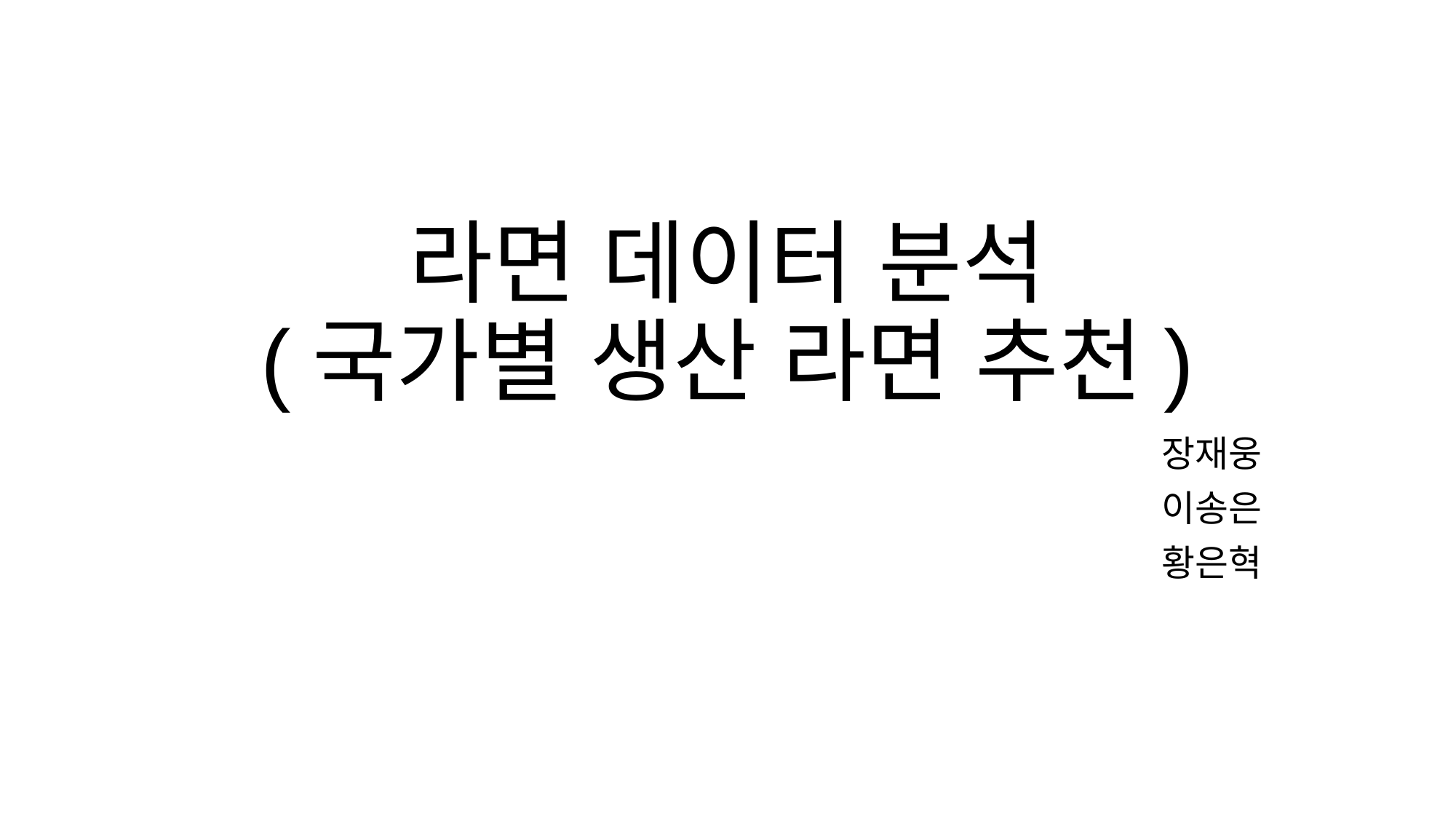

# 라면 데이터 분석 (국가별 생산 라면 추천)
장재웅
이송은
황은혁